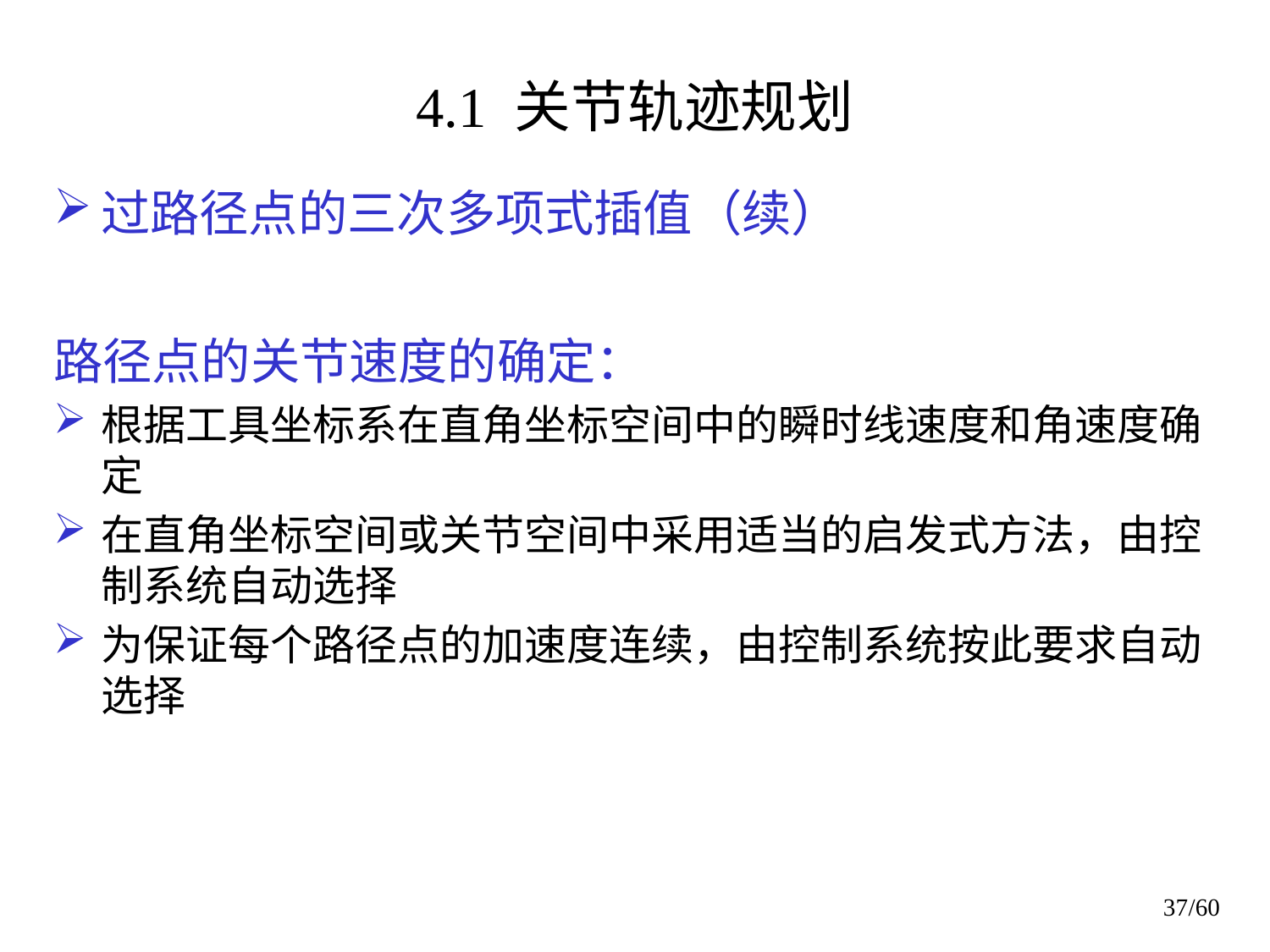

# 4.1 关节轨迹规划
过路径点的三次多项式插值（续）

路径点的关节速度的确定：
根据工具坐标系在直角坐标空间中的瞬时线速度和角速度确定
在直角坐标空间或关节空间中采用适当的启发式方法，由控制系统自动选择
为保证每个路径点的加速度连续，由控制系统按此要求自动选择
37/60